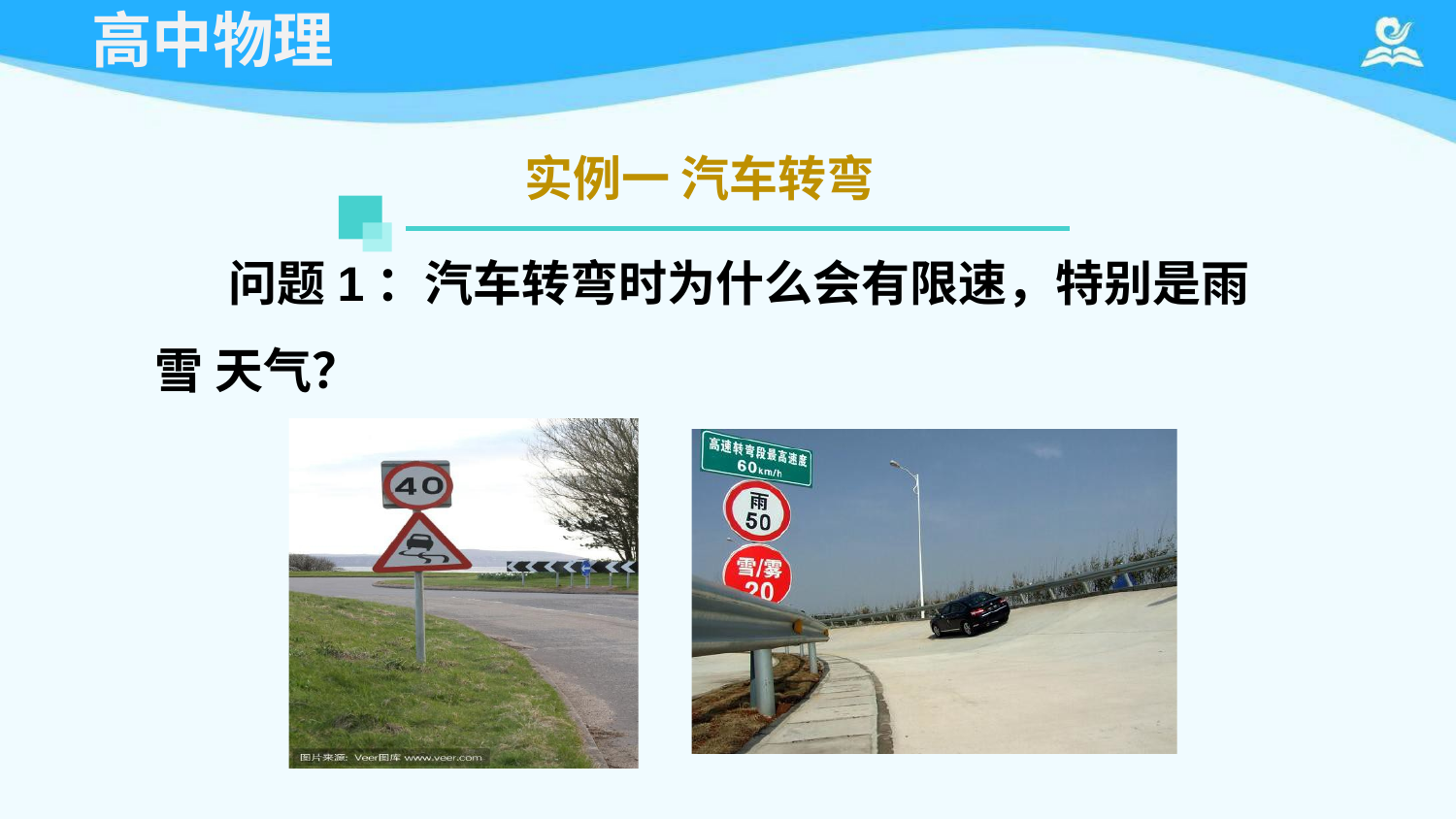

# 高中物理
实例一 汽车转弯
问题1：汽车转弯时为什么会有限速，特别是雨雪 天气？